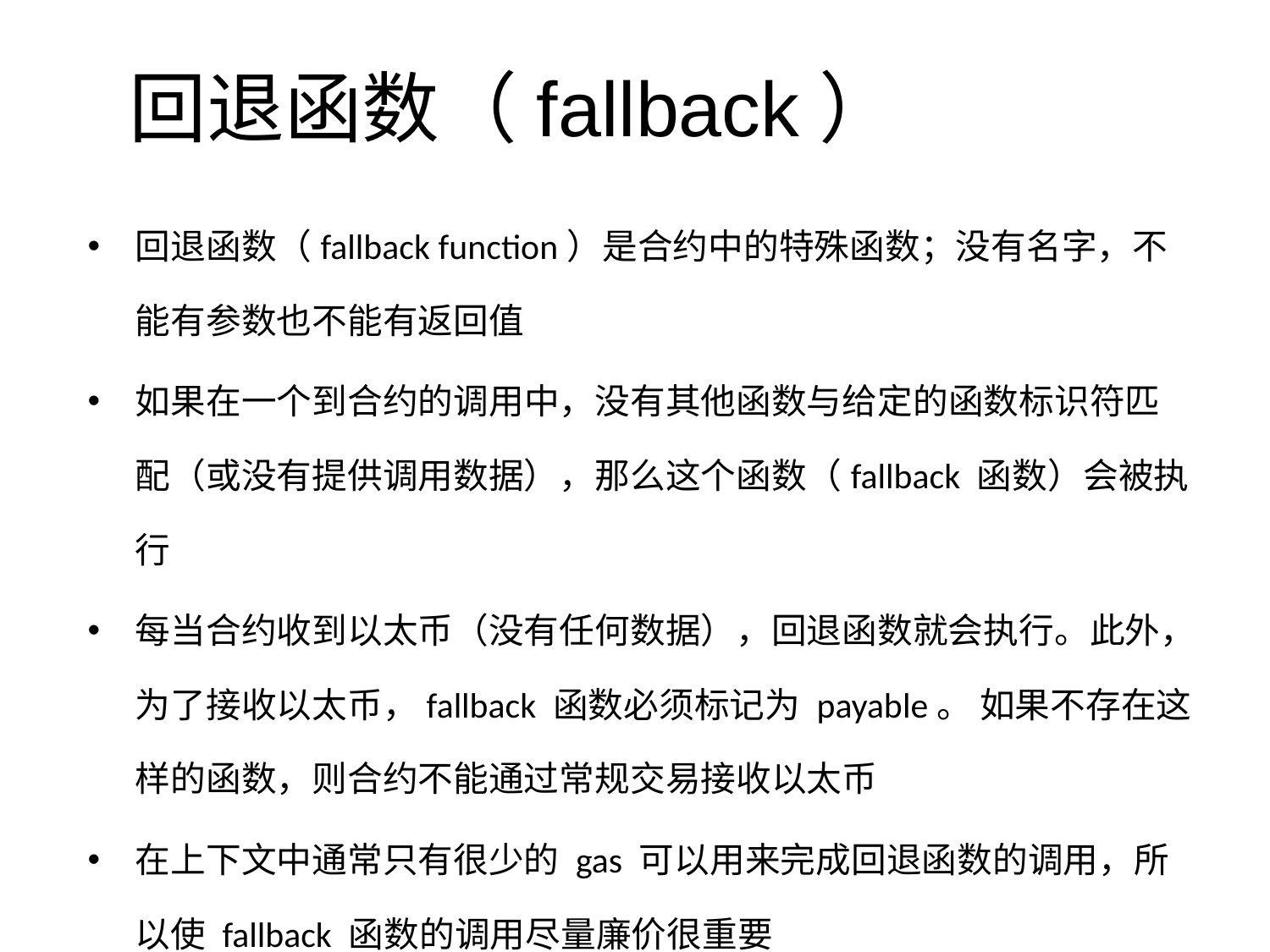

# 回退函数（fallback）
回退函数（fallback function）是合约中的特殊函数；没有名字，不能有参数也不能有返回值
如果在一个到合约的调用中，没有其他函数与给定的函数标识符匹配（或没有提供调用数据），那么这个函数（fallback 函数）会被执行
每当合约收到以太币（没有任何数据），回退函数就会执行。此外，为了接收以太币，fallback 函数必须标记为 payable。 如果不存在这样的函数，则合约不能通过常规交易接收以太币
在上下文中通常只有很少的 gas 可以用来完成回退函数的调用，所以使 fallback 函数的调用尽量廉价很重要